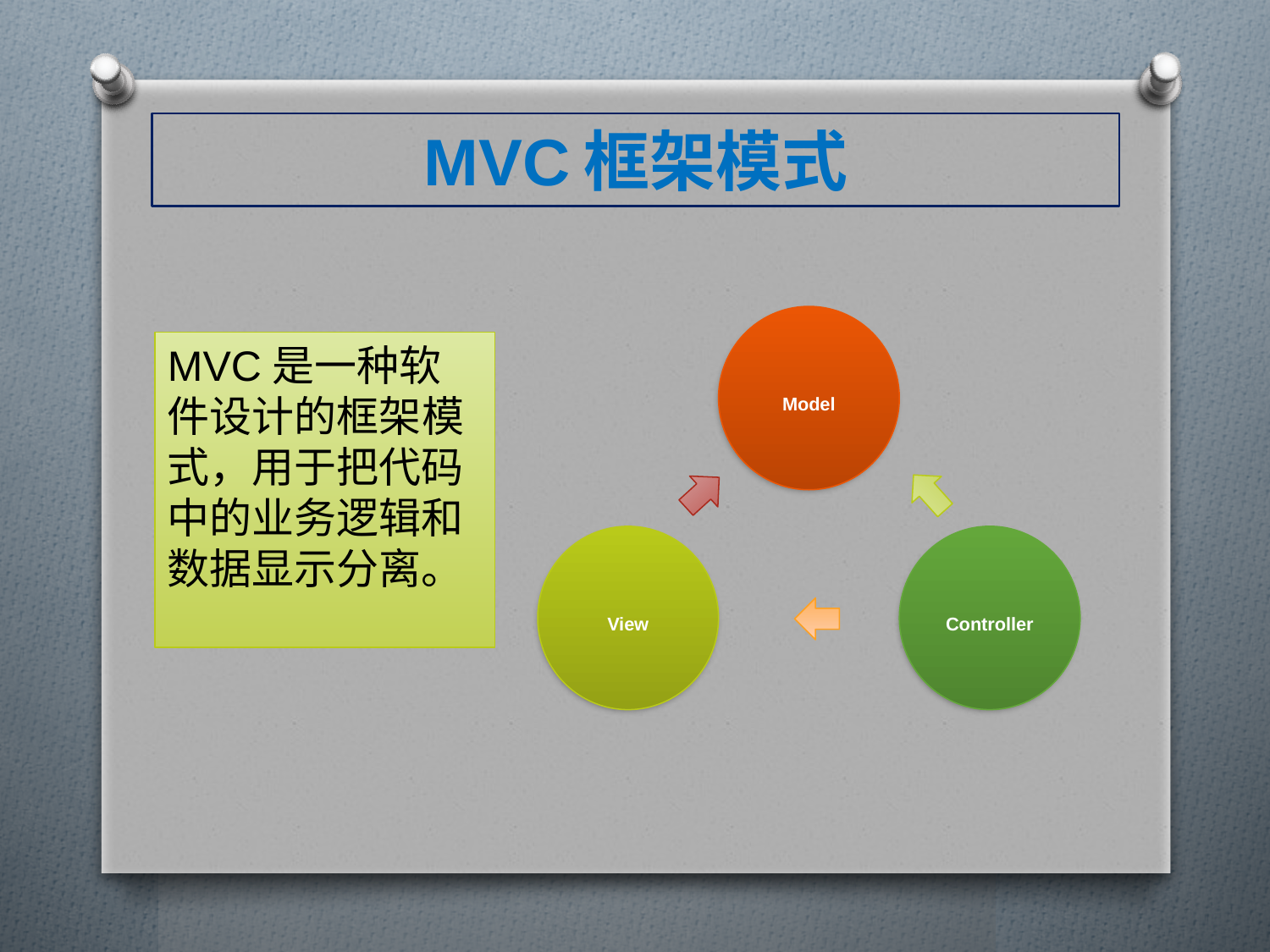

# MVC框架模式

Model

View
Controller

MVC是一种软件设计的框架模式，用于把代码中的业务逻辑和数据显示分离。